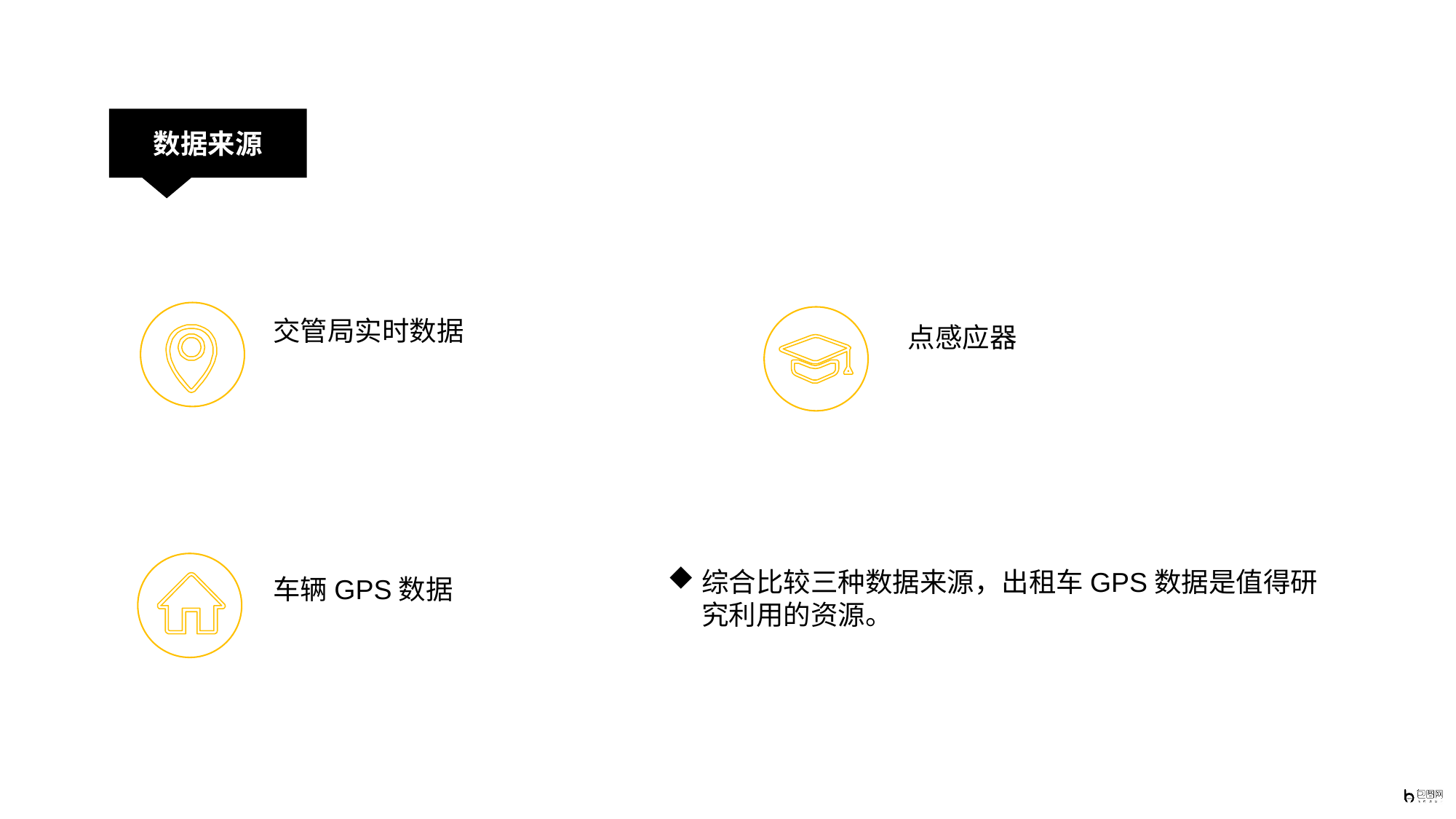

数据来源
交管局实时数据

点感应器

车辆GPS数据
综合比较三种数据来源，出租车GPS数据是值得研究利用的资源。